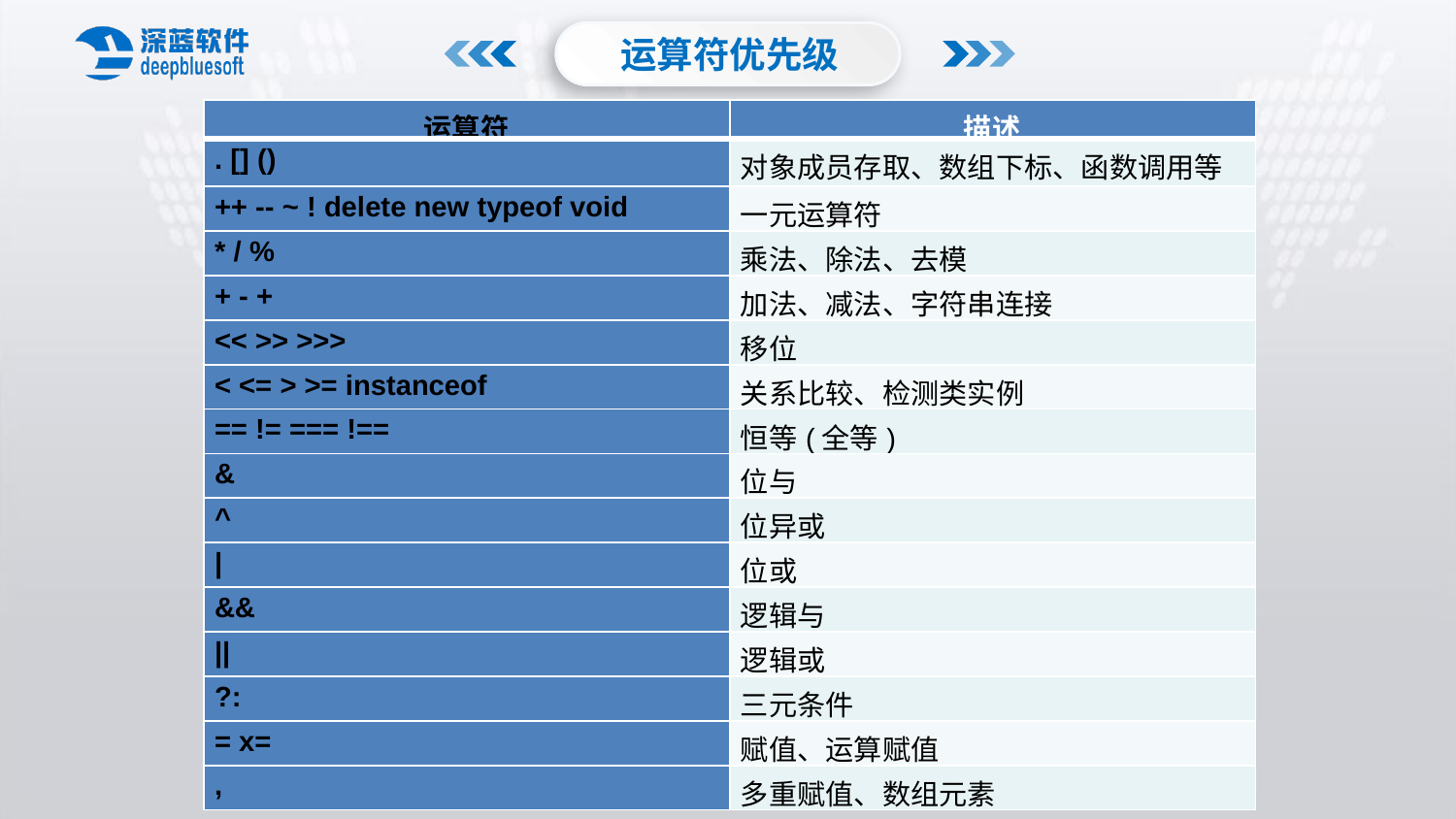

运算符优先级

| 运算符 | 描述 |
| --- | --- |
| . [] () | 对象成员存取、数组下标、函数调用等 |
| ++ -- ~ ! delete new typeof void | 一元运算符 |
| \* / % | 乘法、除法、去模 |
| + - + | 加法、减法、字符串连接 |
| << >> >>> | 移位 |
| < <= > >= instanceof | 关系比较、检测类实例 |
| == != === !== | 恒等(全等) |
| & | 位与 |
| ^ | 位异或 |
| | | 位或 |
| && | 逻辑与 |
| || | 逻辑或 |
| ?: | 三元条件 |
| = x= | 赋值、运算赋值 |
| , | 多重赋值、数组元素 |